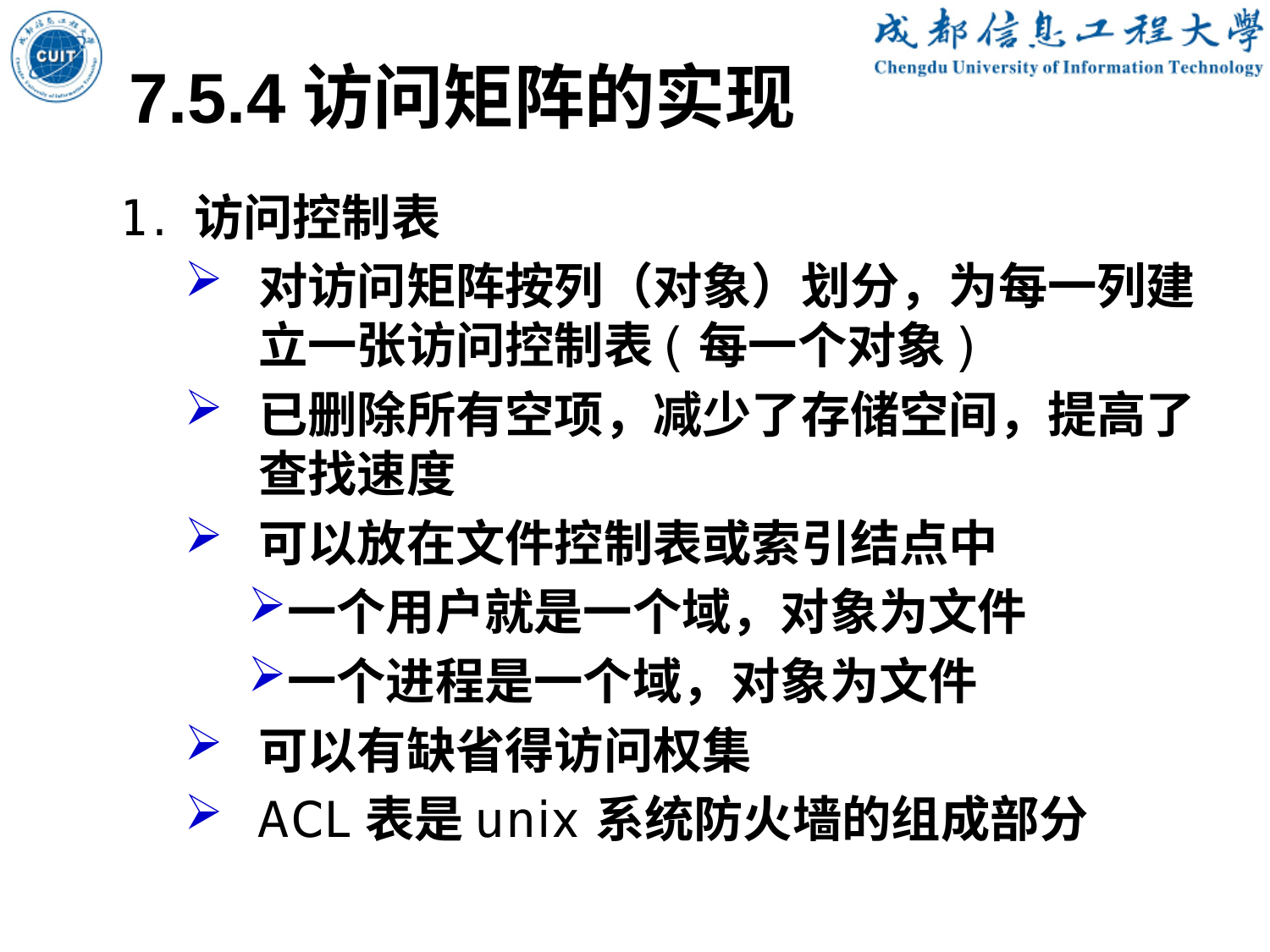

7.5.4访问矩阵的实现
1. 访问控制表
对访问矩阵按列（对象）划分，为每一列建立一张访问控制表(每一个对象)
已删除所有空项，减少了存储空间，提高了查找速度
可以放在文件控制表或索引结点中
一个用户就是一个域，对象为文件
一个进程是一个域，对象为文件
可以有缺省得访问权集
ACL表是unix系统防火墙的组成部分